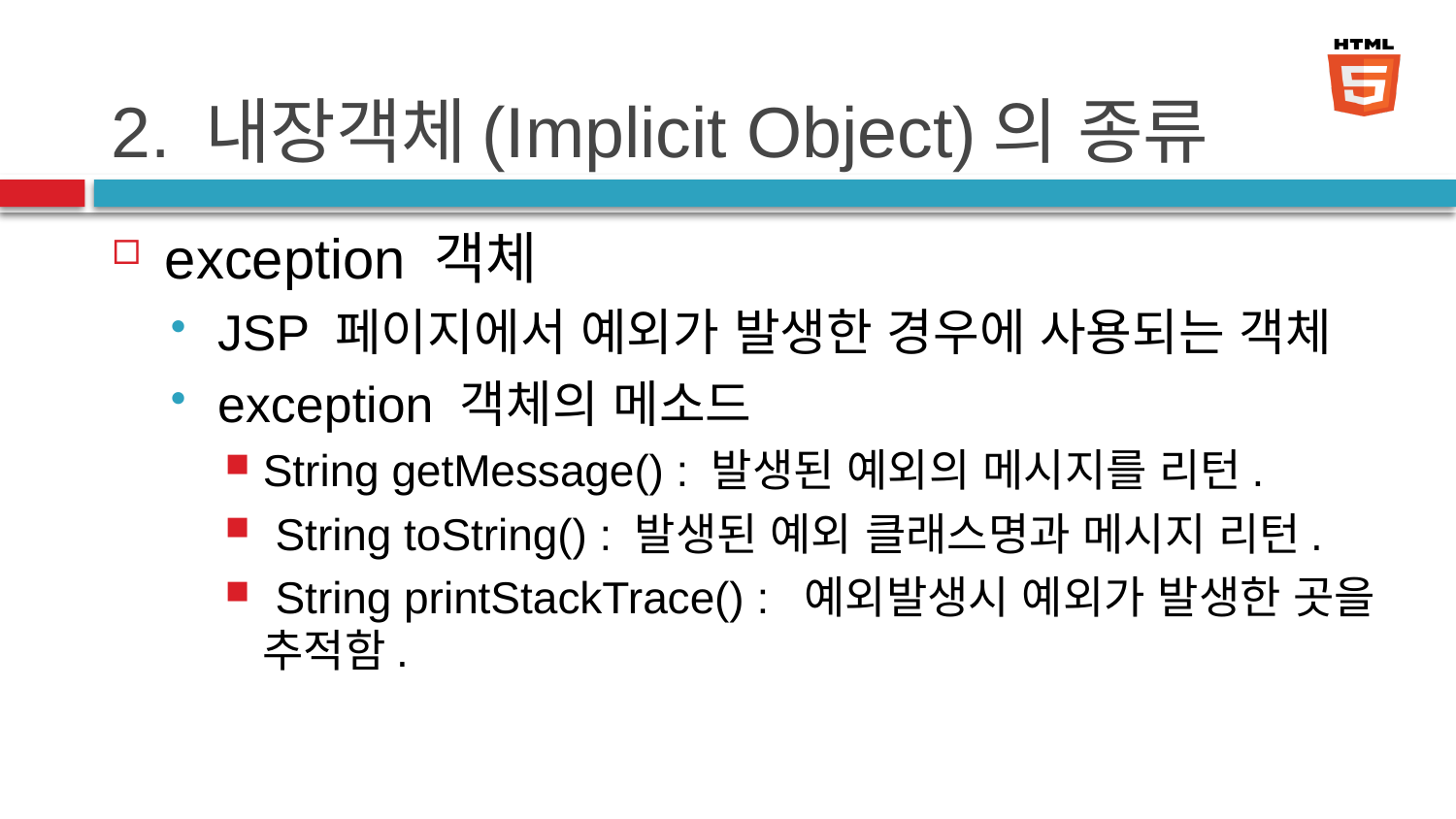

# 2. 내장객체(Implicit Object)의 종류
exception 객체
JSP 페이지에서 예외가 발생한 경우에 사용되는 객체
exception 객체의 메소드
String getMessage() : 발생된 예외의 메시지를 리턴.
 String toString() : 발생된 예외 클래스명과 메시지 리턴.
 String printStackTrace() :  예외발생시 예외가 발생한 곳을 추적함.